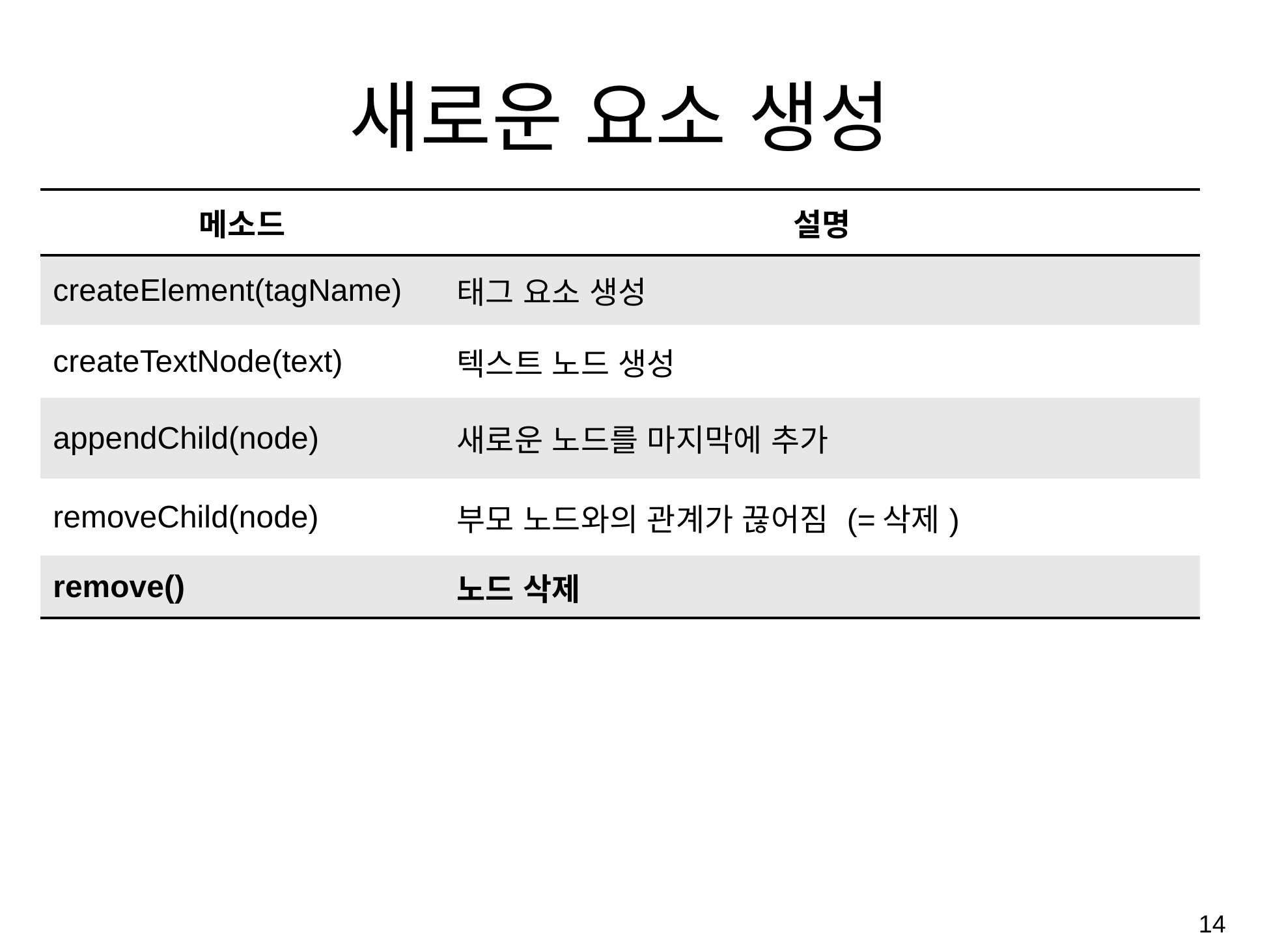

# 새로운 요소 생성
| 메소드 | 설명 |
| --- | --- |
| createElement(tagName) | 태그 요소 생성 |
| createTextNode(text) | 텍스트 노드 생성 |
| appendChild(node) | 새로운 노드를 마지막에 추가 |
| removeChild(node) | 부모 노드와의 관계가 끊어짐 (=삭제) |
| remove() | 노드 삭제 |
14